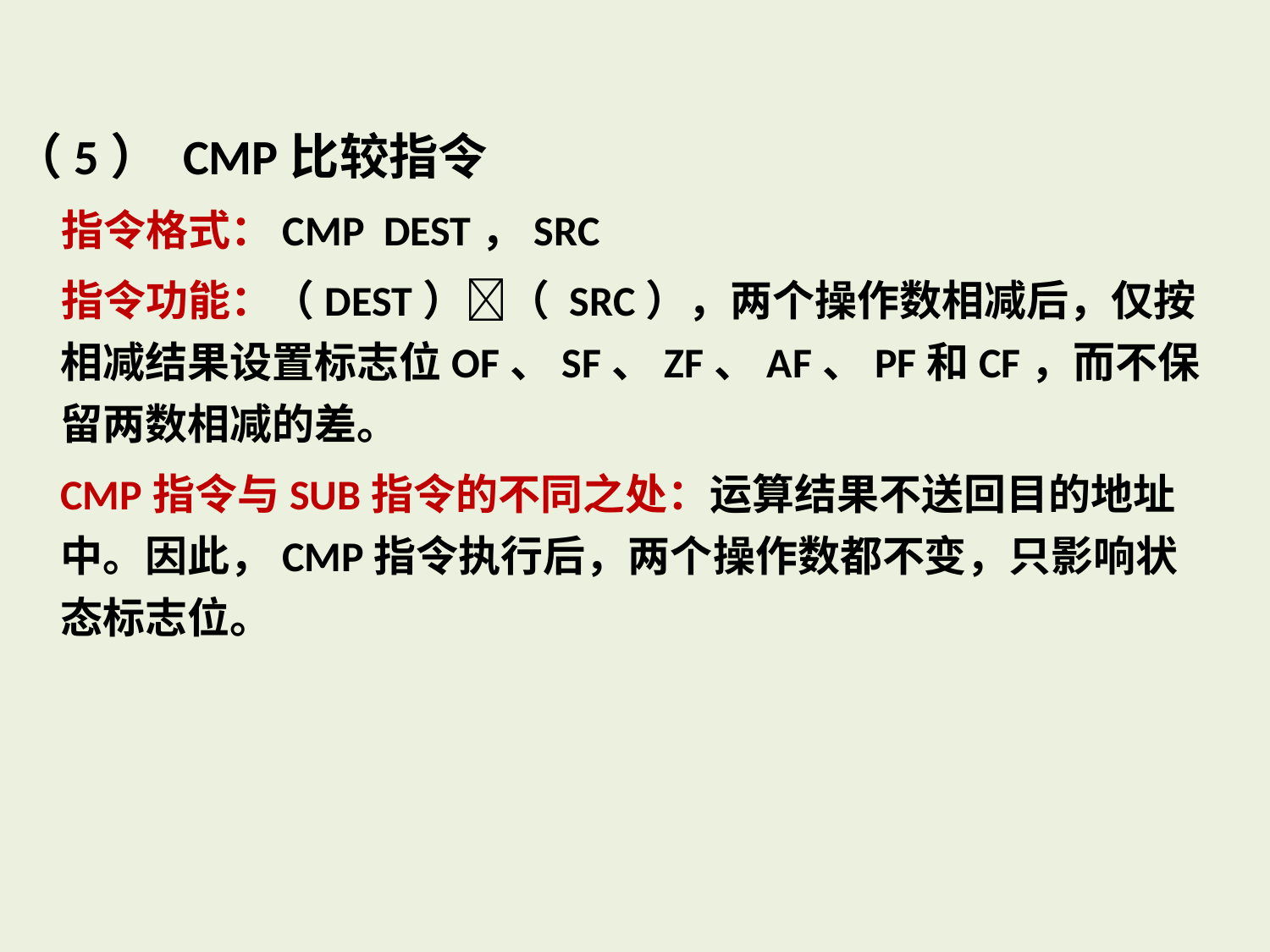

（5） CMP比较指令
    指令格式：CMP  DEST，SRC
    指令功能：（DEST）−（ SRC），两个操作数相减后，仅按相减结果设置标志位OF、SF、ZF、AF、PF和CF，而不保留两数相减的差。
     CMP指令与SUB指令的不同之处：运算结果不送回目的地址中。因此，CMP指令执行后，两个操作数都不变，只影响状态标志位。
148